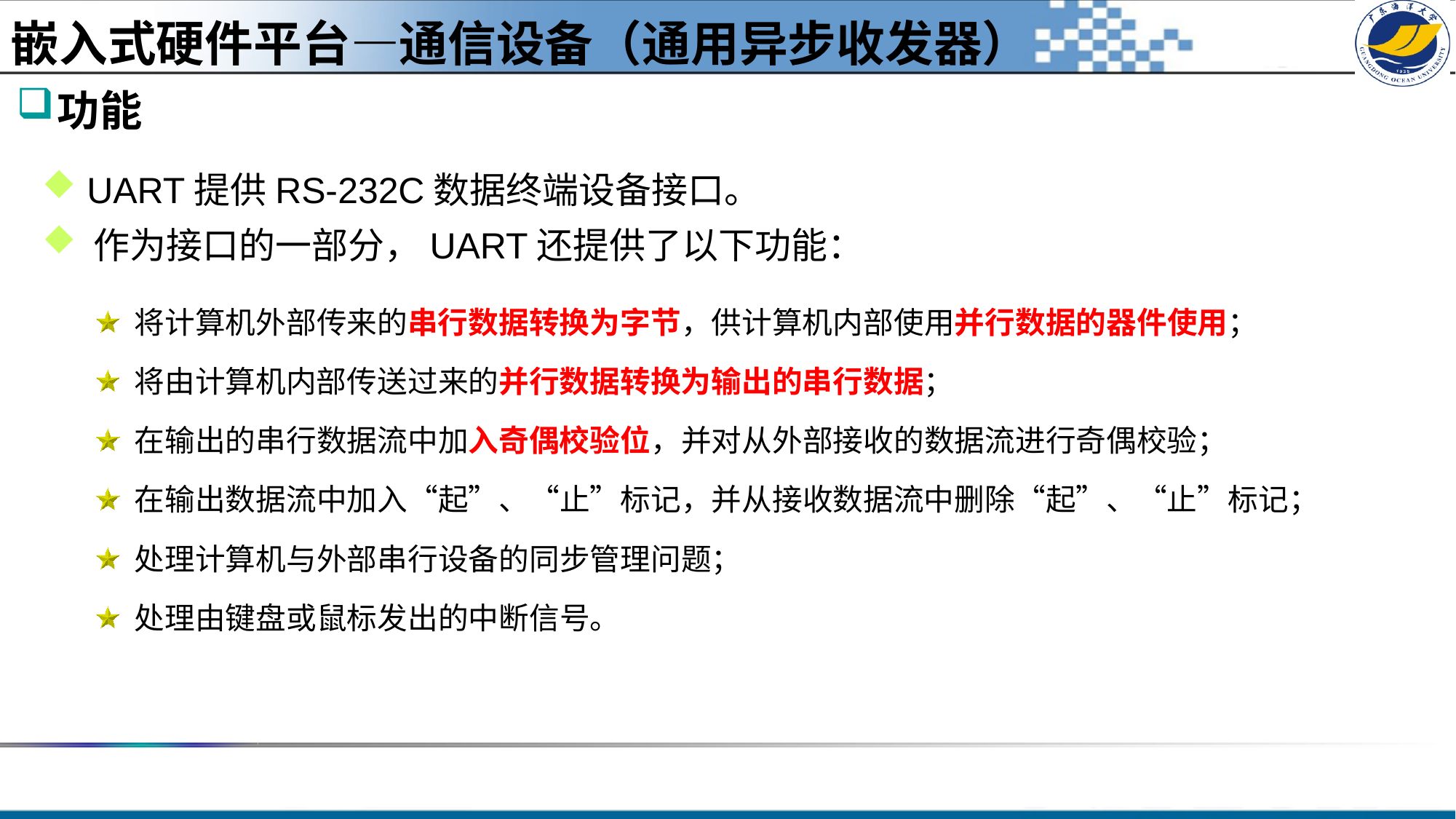

嵌入式硬件平台—通信设备（通用异步收发器）
#
功能
 UART提供RS-232C数据终端设备接口。
 作为接口的一部分，UART还提供了以下功能：
 将计算机外部传来的串行数据转换为字节，供计算机内部使用并行数据的器件使用；
 将由计算机内部传送过来的并行数据转换为输出的串行数据；
 在输出的串行数据流中加入奇偶校验位，并对从外部接收的数据流进行奇偶校验；
 在输出数据流中加入“起”、“止”标记，并从接收数据流中删除“起”、“止”标记；
 处理计算机与外部串行设备的同步管理问题；
 处理由键盘或鼠标发出的中断信号。
99